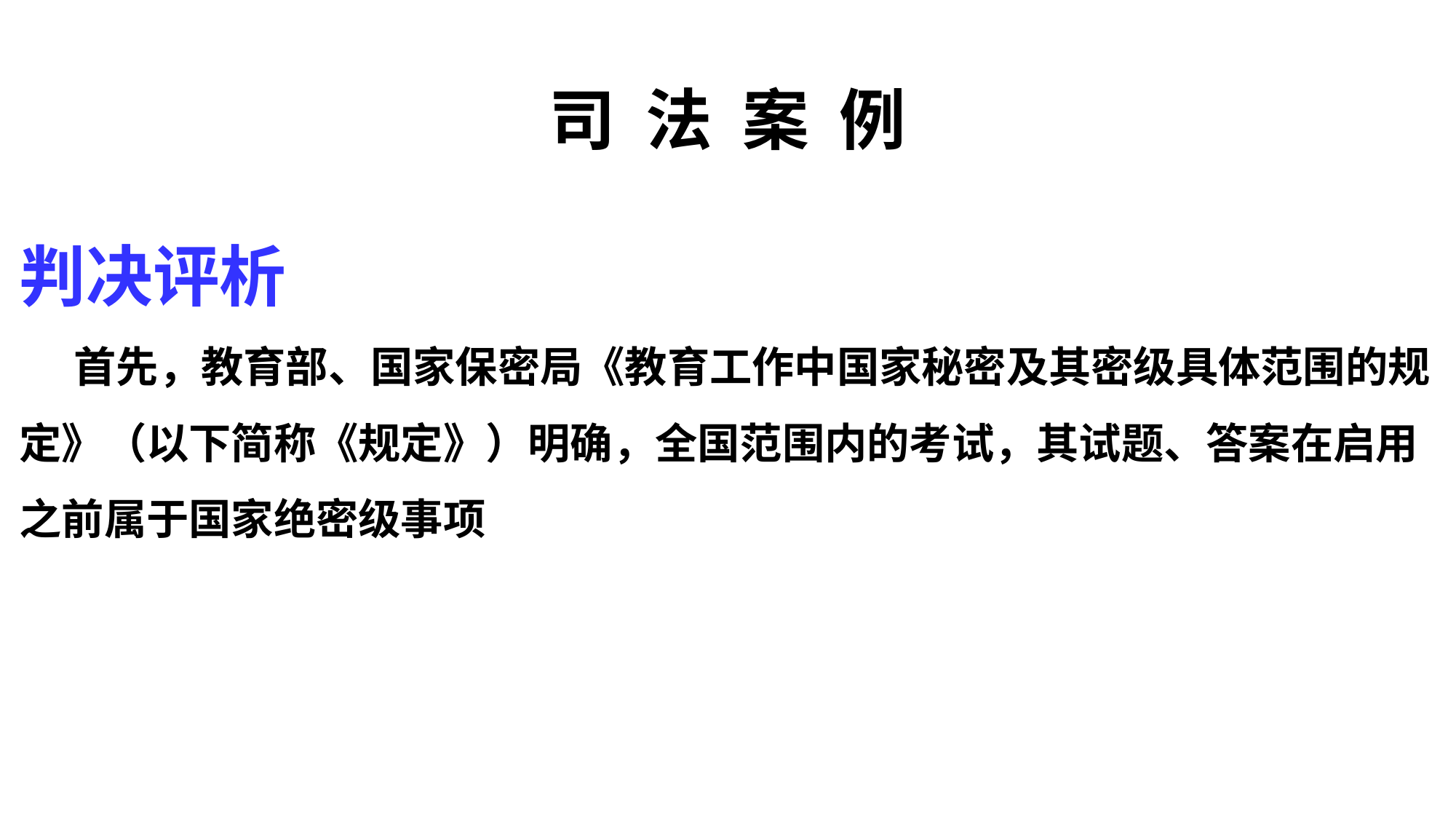

# 司  法  案  例
判决评析
首先，教育部、国家保密局《教育工作中国家秘密及其密级具体范围的规定》（以下简称《规定》）明确，全国范围内的考试，其试题、答案在启用之前属于国家绝密级事项